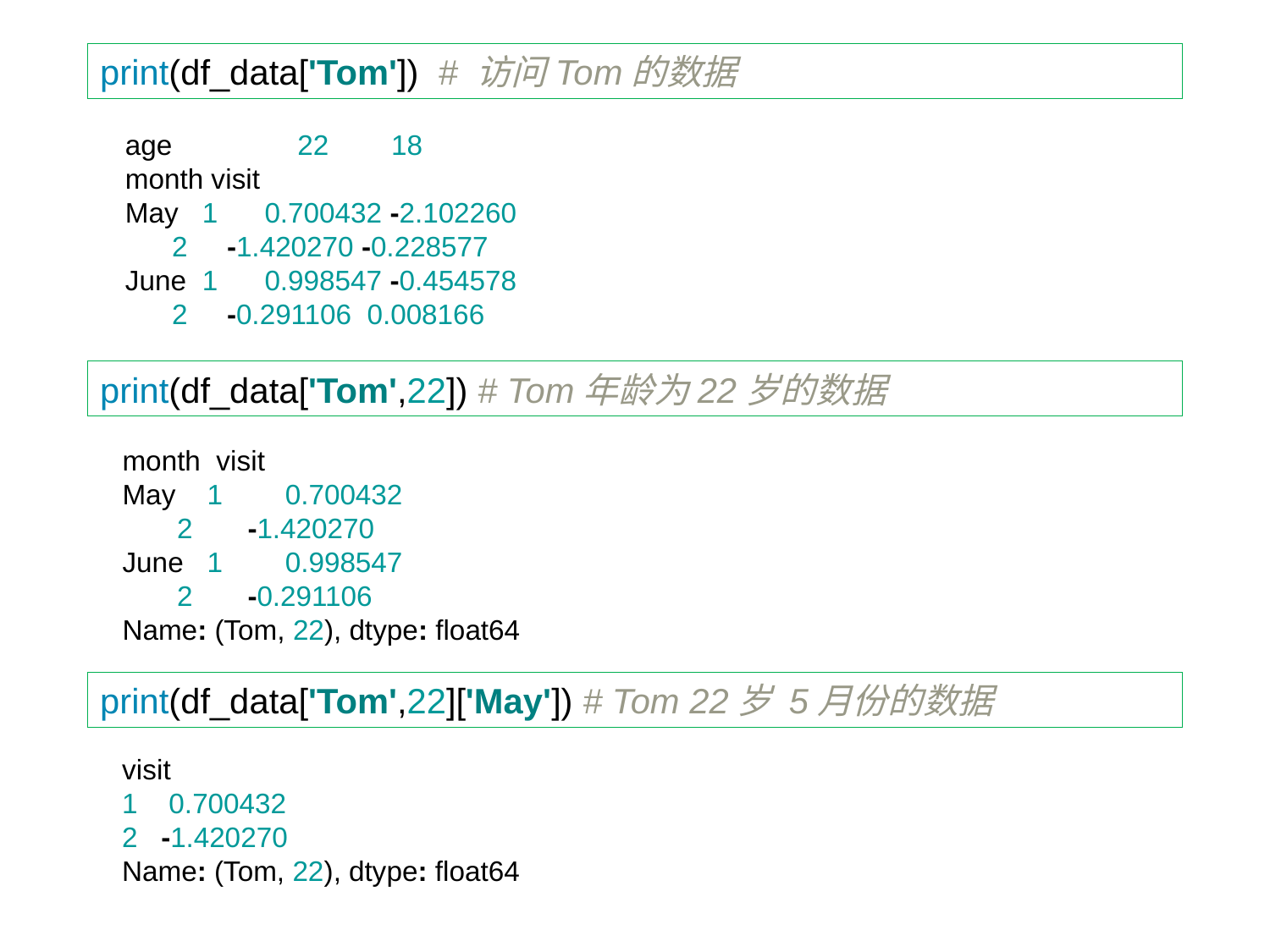

print(df_data['Tom'])  # 访问Tom的数据
age                22        18
month visit
May   1      0.700432 -2.102260
      2     -1.420270 -0.228577
June  1      0.998547 -0.454578
      2     -0.291106  0.008166
print(df_data['Tom',22]) # Tom年龄为22岁的数据
month  visit
May    1        0.700432
       2       -1.420270
June   1        0.998547
       2       -0.291106
Name: (Tom, 22), dtype: float64
print(df_data['Tom',22]['May']) # Tom 22岁 5月份的数据
visit
1    0.700432
2   -1.420270
Name: (Tom, 22), dtype: float64
67